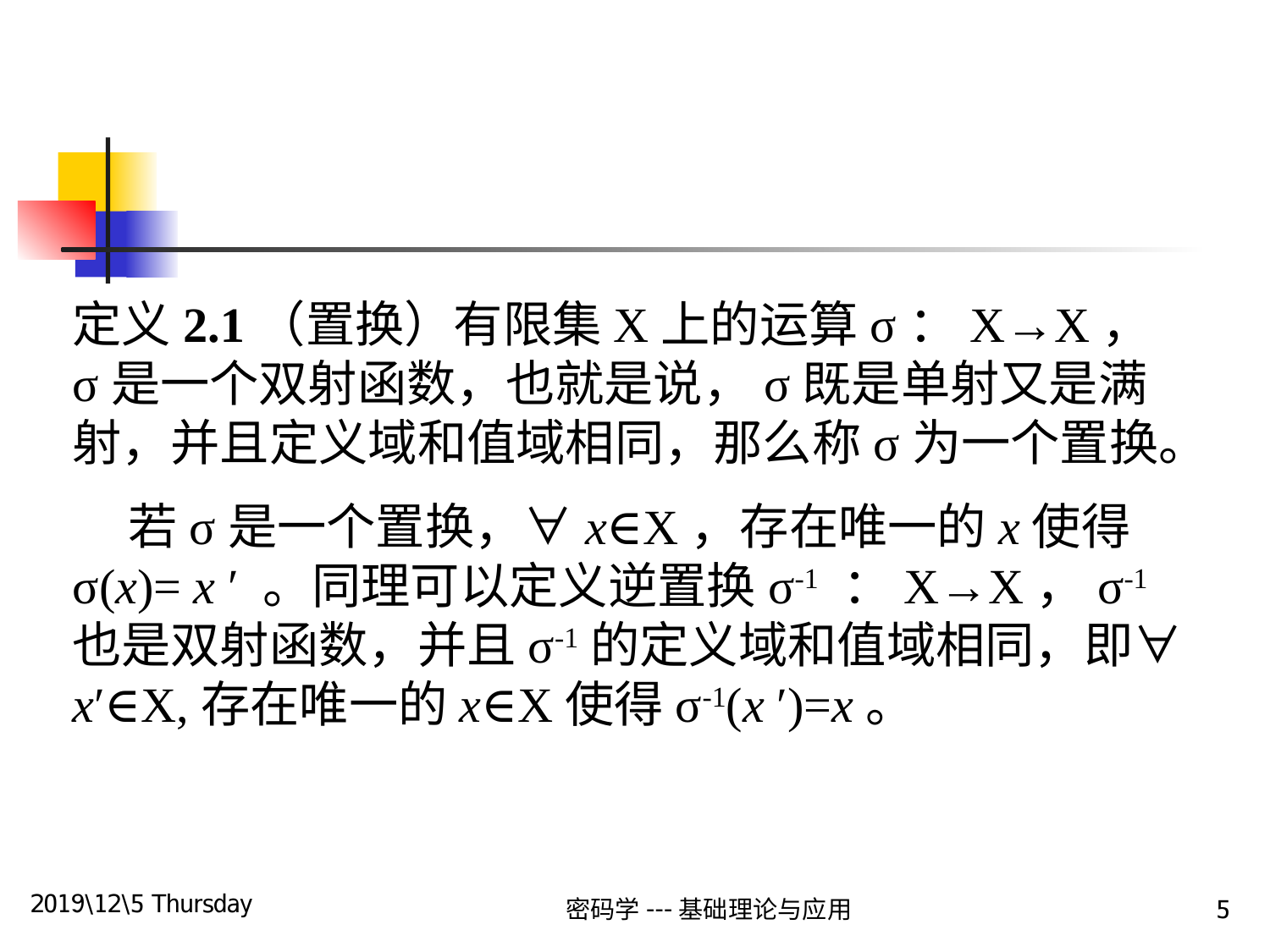

定义2.1（置换）有限集X上的运算σ：X→X， σ是一个双射函数，也就是说，σ既是单射又是满射，并且定义域和值域相同，那么称σ为一个置换。
    若σ是一个置换，∀x∈X，存在唯一的x使得σ(x)= x ′ 。同理可以定义逆置换σ-1 ：X→X，σ-1也是双射函数，并且σ-1的定义域和值域相同，即∀x′∈X,存在唯一的x∈X使得σ-1(x ′)=x。
密码学---基础理论与应用
5
2019\12\5 Thursday